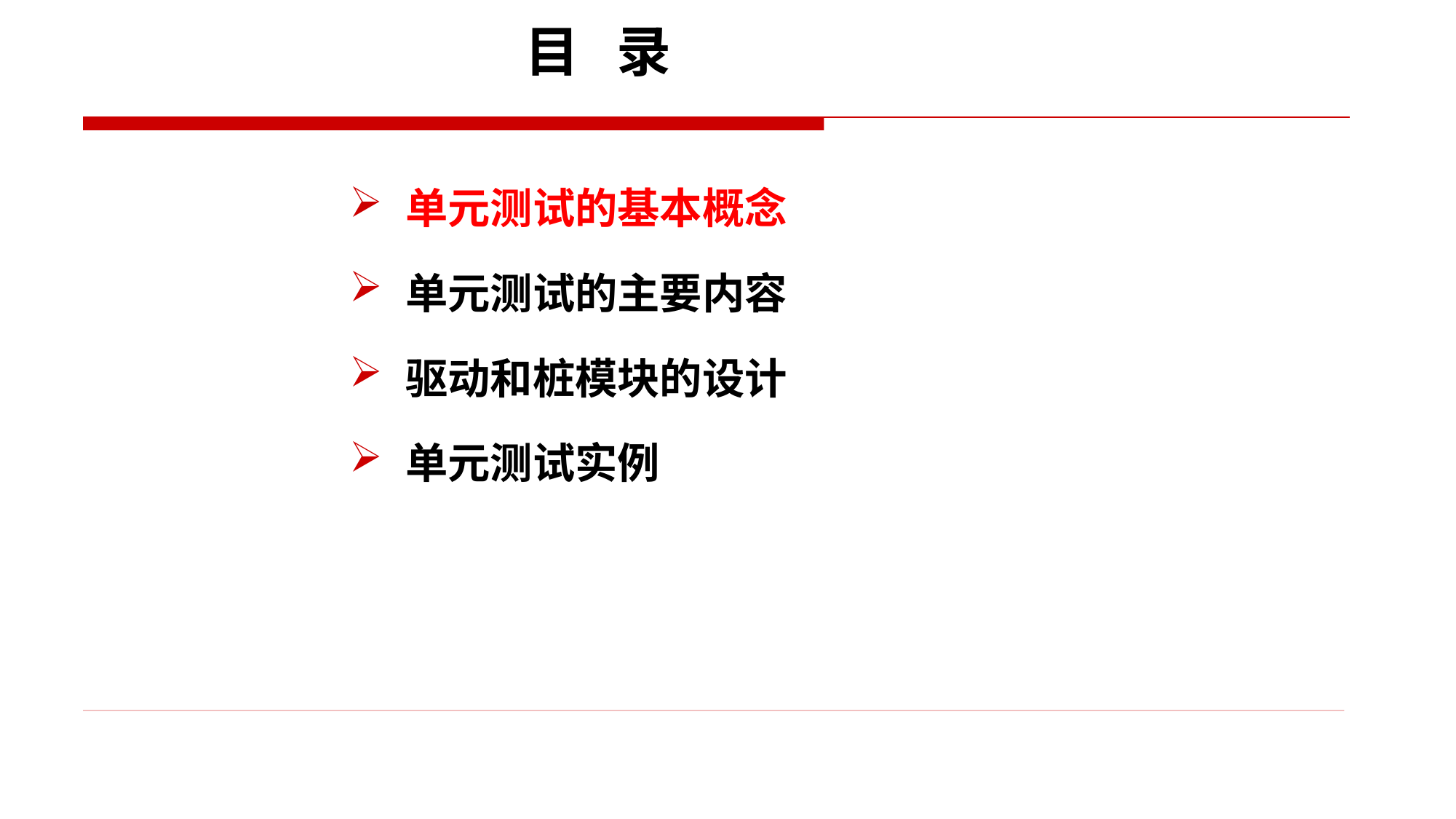

目   录
单元测试的基本概念
单元测试的主要内容
驱动和桩模块的设计
单元测试实例